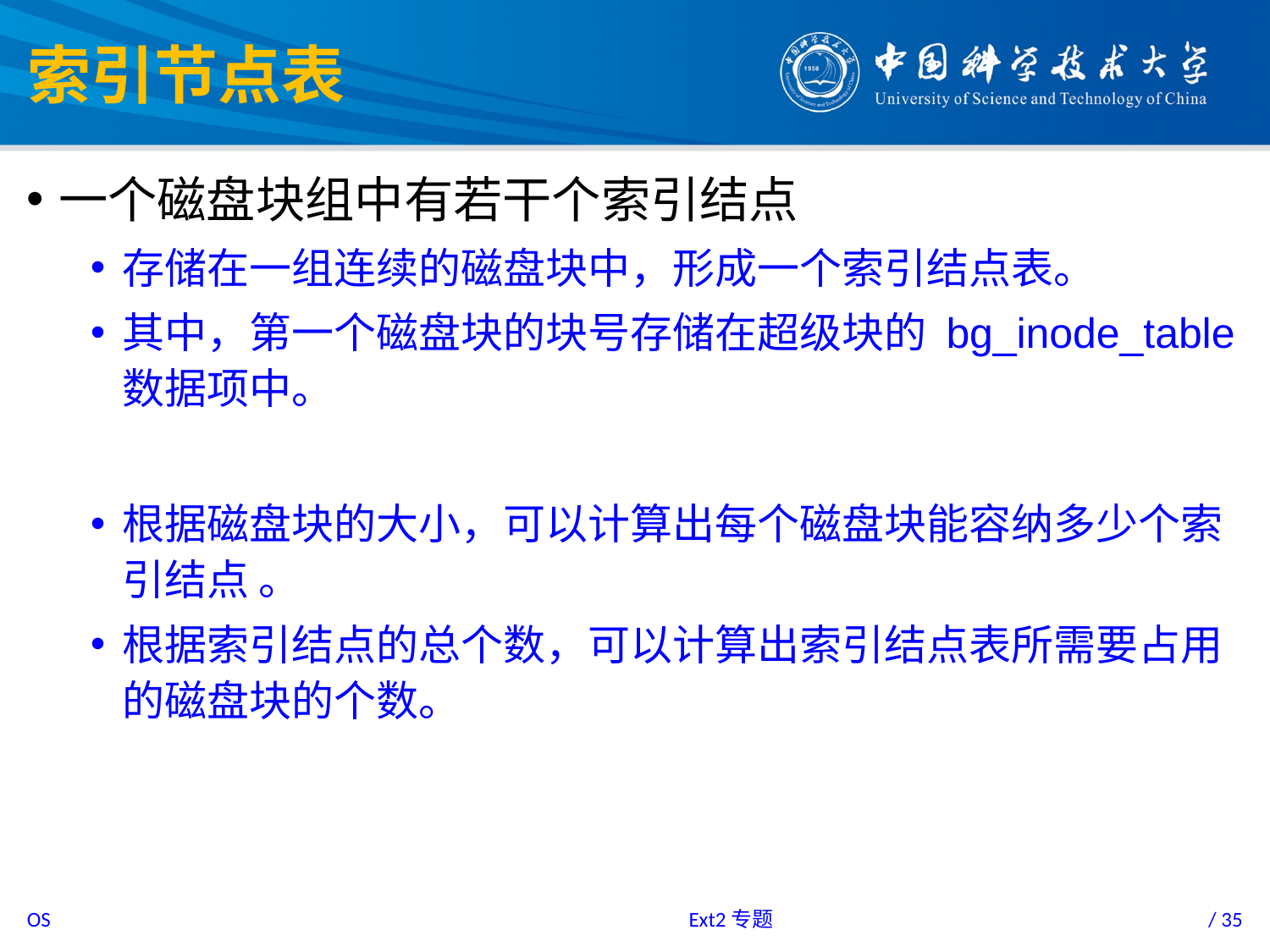

# 索引节点表
一个磁盘块组中有若干个索引结点
存储在一组连续的磁盘块中，形成一个索引结点表。
其中，第一个磁盘块的块号存储在超级块的 bg_inode_table数据项中。

根据磁盘块的大小，可以计算出每个磁盘块能容纳多少个索引结点 。
根据索引结点的总个数，可以计算出索引结点表所需要占用的磁盘块的个数。
Ext2专题